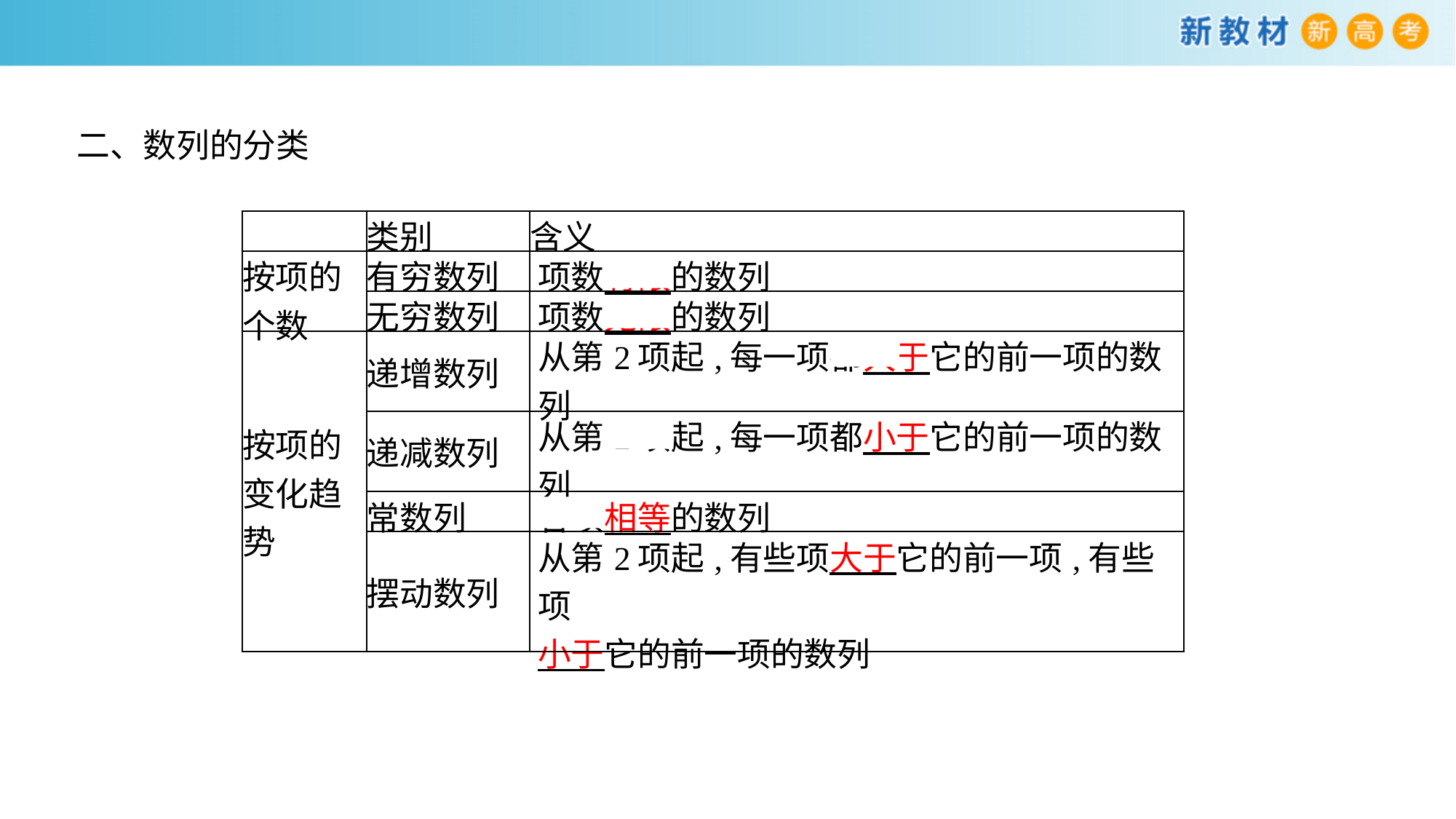

二、数列的分类
|  | 类别 | 含义 |
| --- | --- | --- |
| 按项的 个数 | 有穷数列 | 项数有限的数列 |
|  | 无穷数列 | 项数无限的数列 |
| 按项的变化趋势 | 递增数列 | 从第2项起,每一项都大于它的前一项的数列 |
|  | 递减数列 | 从第2项起,每一项都小于它的前一项的数列 |
|  | 常数列 | 各项相等的数列 |
|  | 摆动数列 | 从第2项起,有些项大于它的前一项,有些项 小于它的前一项的数列 |